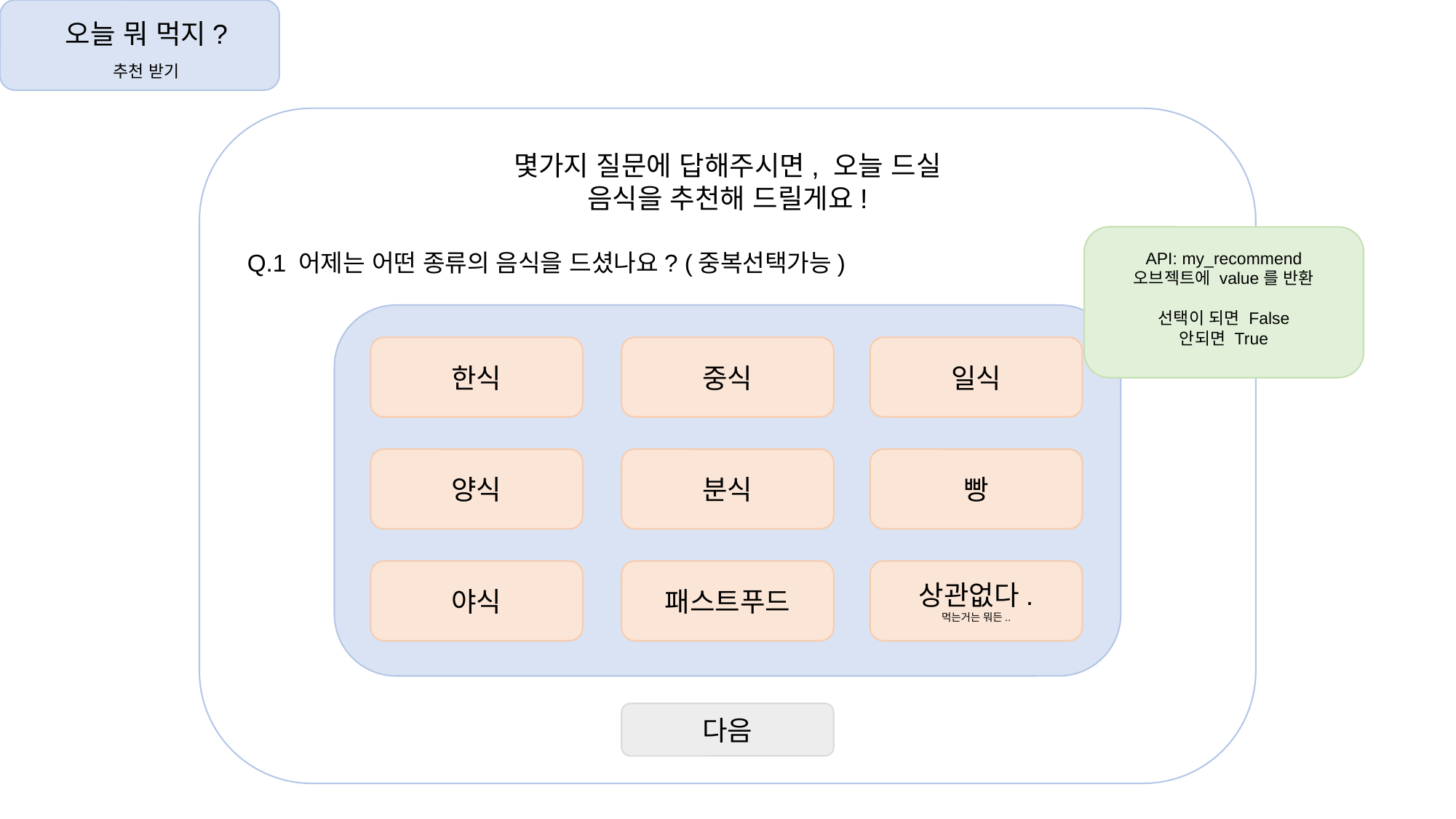

오늘 뭐 먹지?
추천 받기

몇가지 질문에 답해주시면, 오늘 드실 음식을 추천해 드릴게요!

Q.1 어제는 어떤 종류의 음식을 드셨나요? (중복선택가능)
API: my_recommend 오브젝트에 value를 반환

선택이 되면 False
안되면 True

한식
중식
일식
양식
분식
빵
야식
패스트푸드
상관없다.
먹는거는 뭐든..
다음